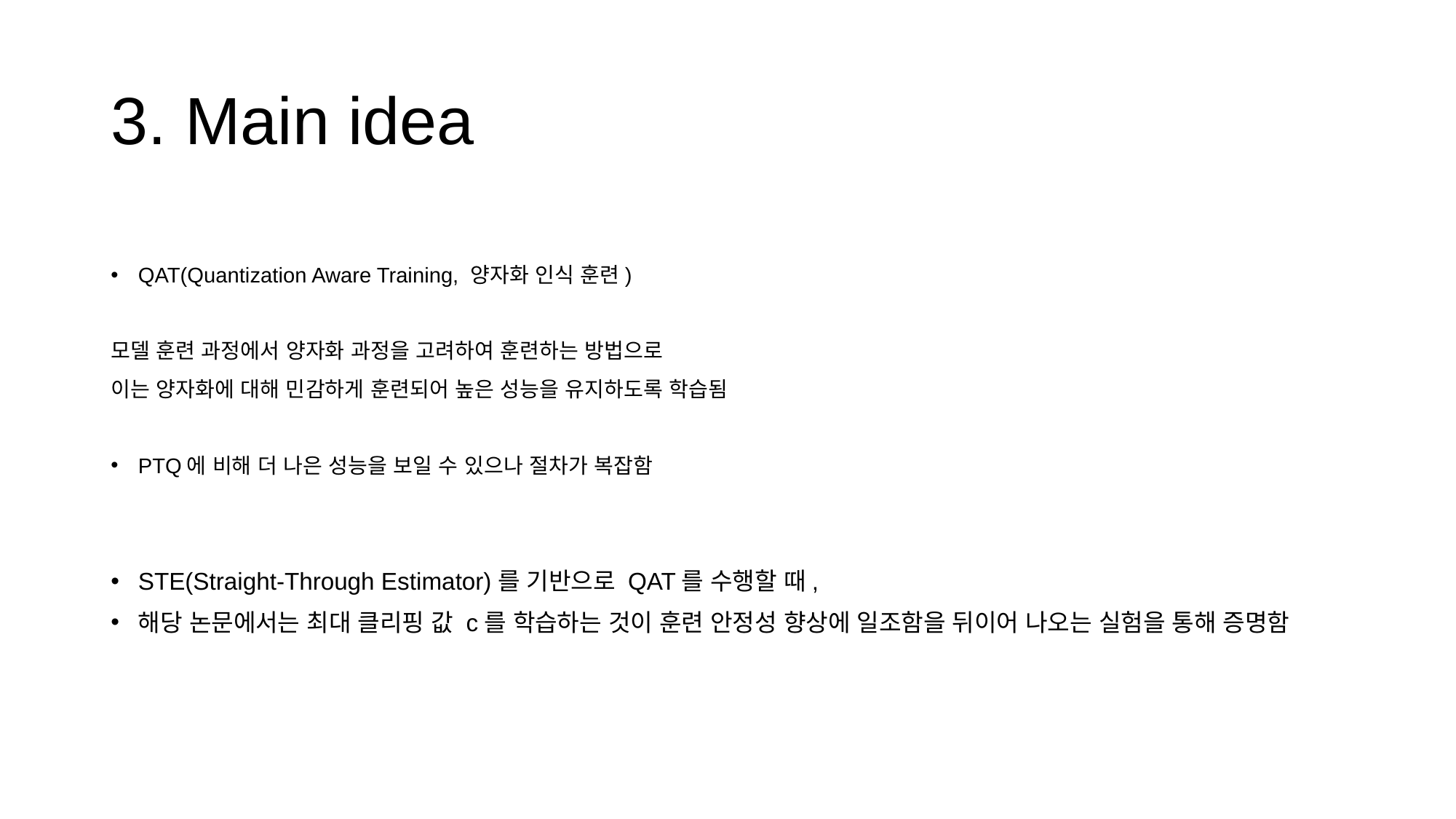

# 3. Main idea

QAT(Quantization Aware Training, 양자화 인식 훈련)

모델 훈련 과정에서 양자화 과정을 고려하여 훈련하는 방법으로
이는 양자화에 대해 민감하게 훈련되어 높은 성능을 유지하도록 학습됨

PTQ에 비해 더 나은 성능을 보일 수 있으나 절차가 복잡함

STE(Straight-Through Estimator)를 기반으로 QAT를 수행할 때,
해당 논문에서는 최대 클리핑 값 c를 학습하는 것이 훈련 안정성 향상에 일조함을 뒤이어 나오는 실험을 통해 증명함